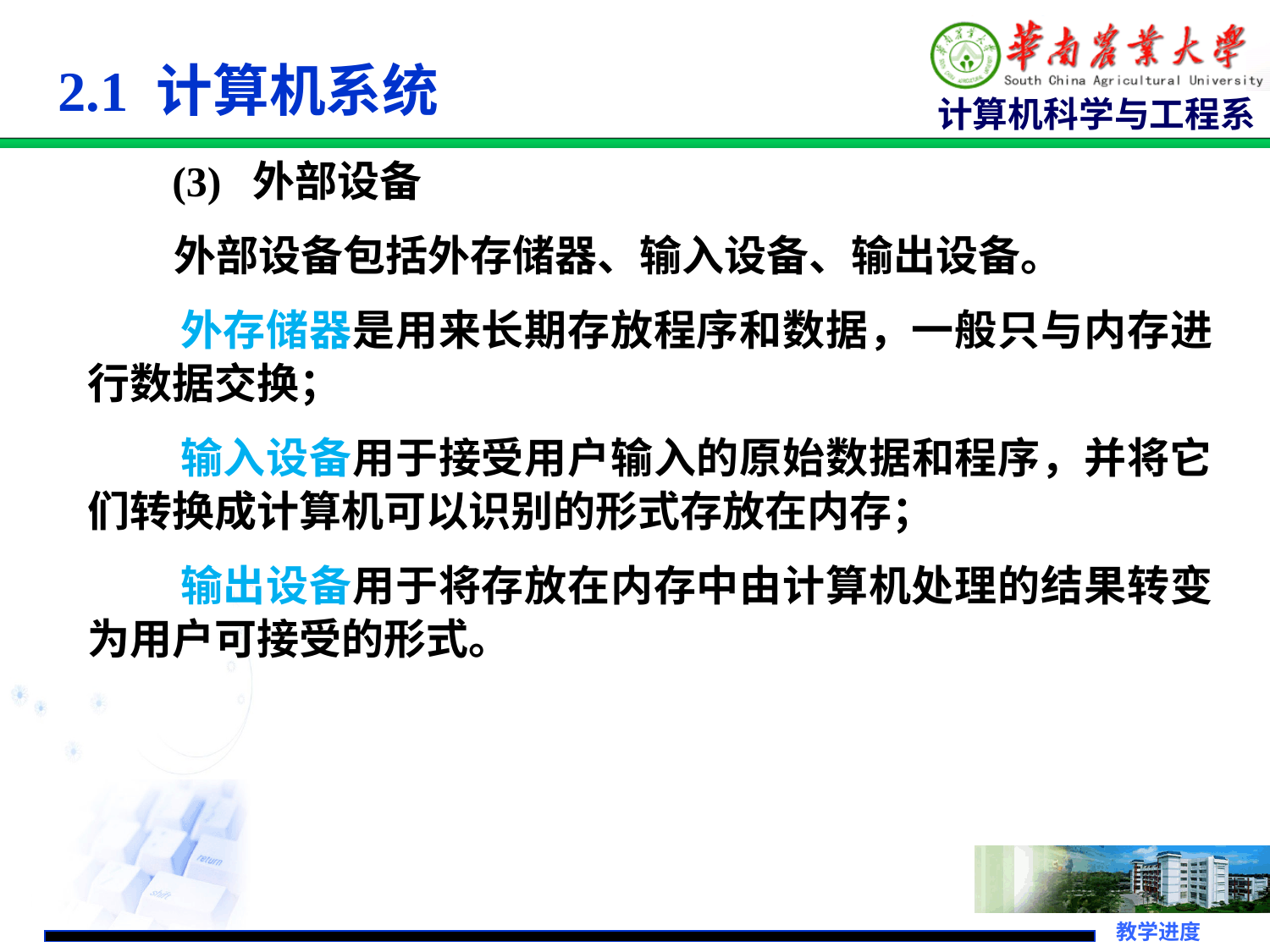

# 2.1 计算机系统
        (3)  外部设备
        外部设备包括外存储器、输入设备、输出设备。
        外存储器是用来长期存放程序和数据，一般只与内存进行数据交换；
        输入设备用于接受用户输入的原始数据和程序，并将它们转换成计算机可以识别的形式存放在内存；
        输出设备用于将存放在内存中由计算机处理的结果转变为用户可接受的形式。